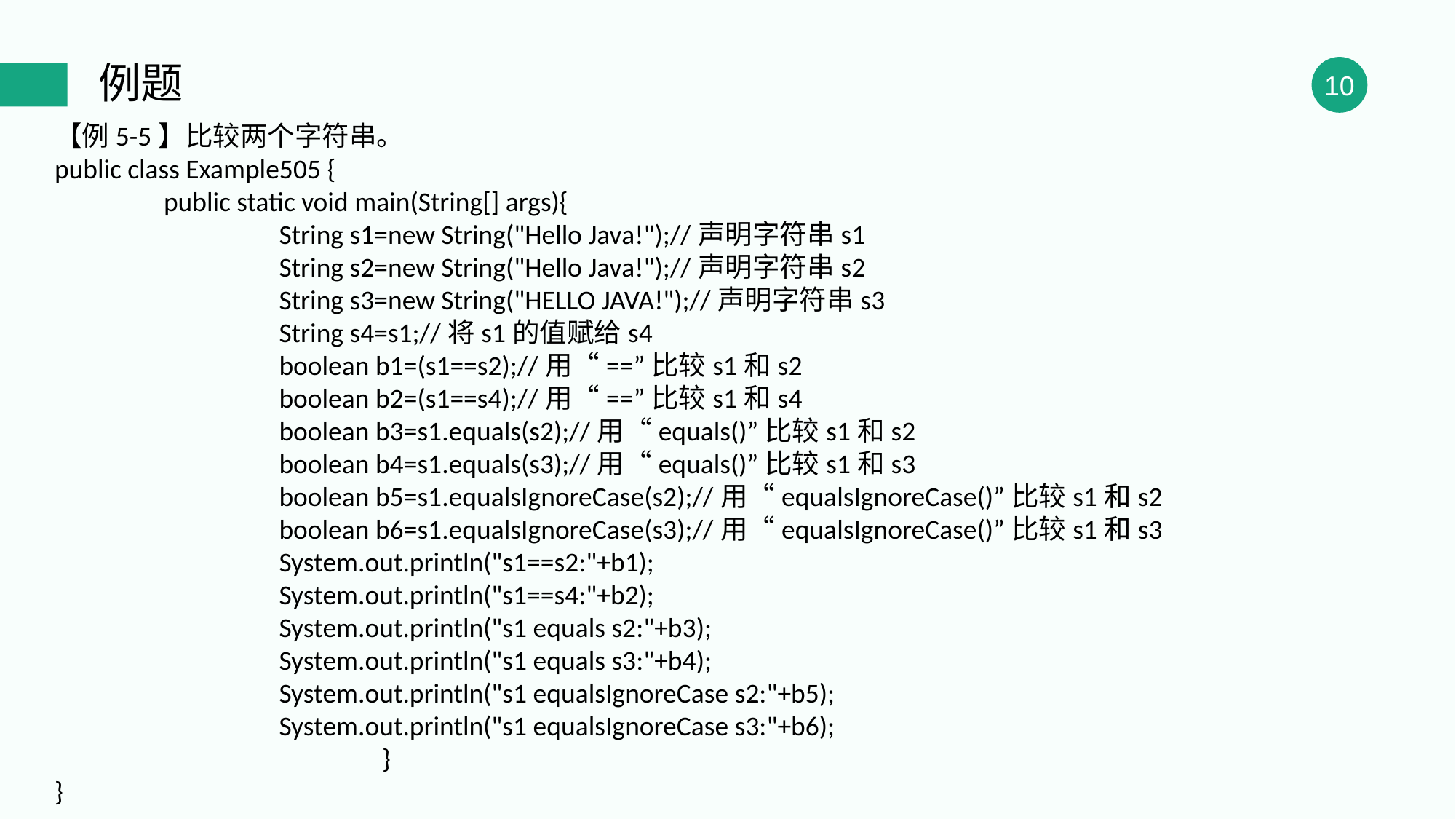

例题
【例5-5】比较两个字符串。
public class Example505 {
	public static void main(String[] args){
		 String s1=new String("Hello Java!");//声明字符串s1
		 String s2=new String("Hello Java!");//声明字符串s2
		 String s3=new String("HELLO JAVA!");//声明字符串s3
		 String s4=s1;//将s1的值赋给s4
		 boolean b1=(s1==s2);//用“==”比较s1和s2
		 boolean b2=(s1==s4);//用“==”比较s1和s4
		 boolean b3=s1.equals(s2);//用“equals()”比较s1和s2
		 boolean b4=s1.equals(s3);//用“equals()”比较s1和s3
		 boolean b5=s1.equalsIgnoreCase(s2);//用“equalsIgnoreCase()”比较s1和s2
		 boolean b6=s1.equalsIgnoreCase(s3);//用“equalsIgnoreCase()”比较s1和s3
		 System.out.println("s1==s2:"+b1);
		 System.out.println("s1==s4:"+b2);
		 System.out.println("s1 equals s2:"+b3);
		 System.out.println("s1 equals s3:"+b4);
		 System.out.println("s1 equalsIgnoreCase s2:"+b5);
		 System.out.println("s1 equalsIgnoreCase s3:"+b6);
			}
}